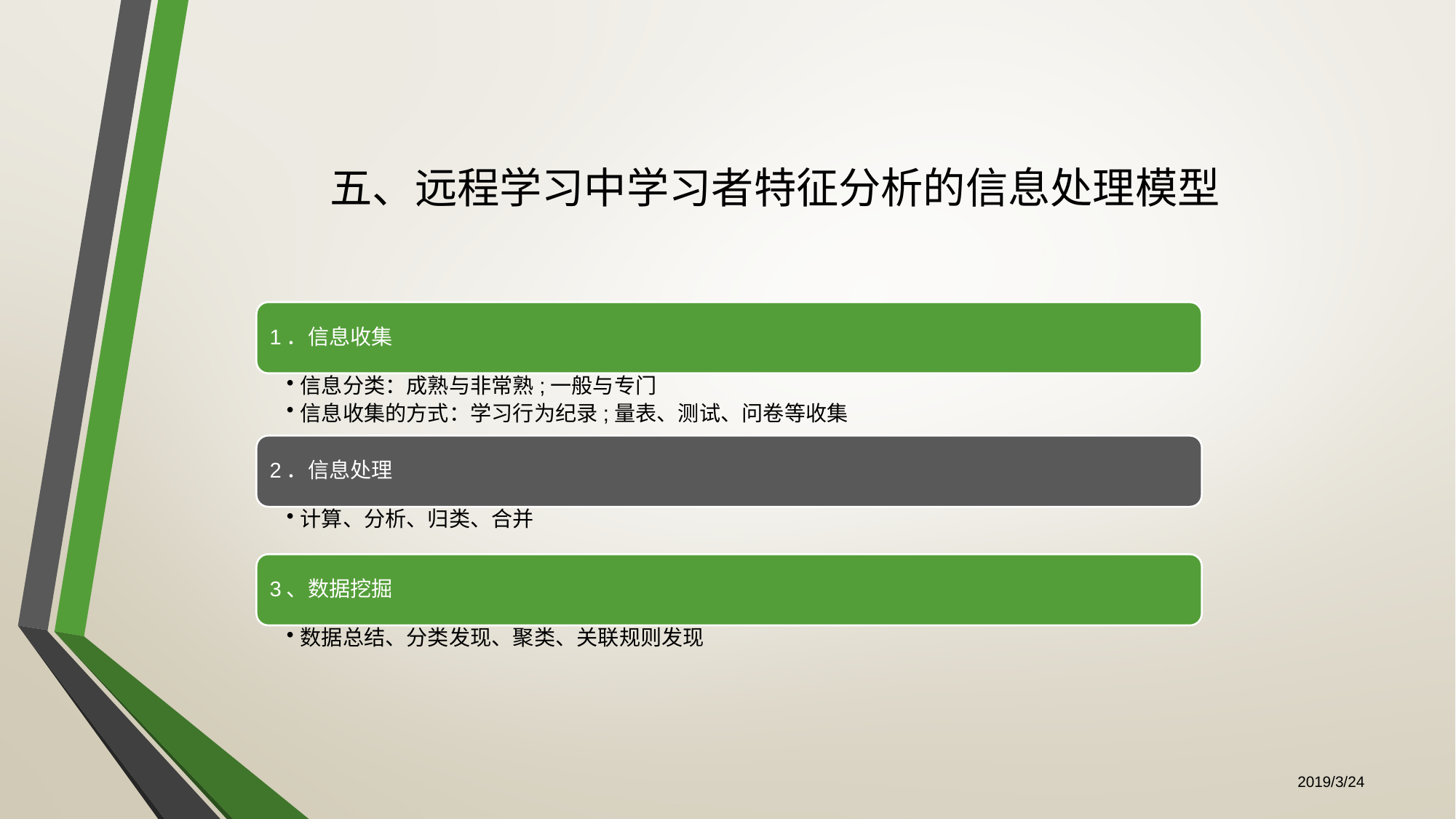

# 五、远程学习中学习者特征分析的信息处理模型
1．信息收集
信息分类：成熟与非常熟;一般与专门
信息收集的方式：学习行为纪录;量表、测试、问卷等收集
2．信息处理
计算、分析、归类、合并
3、数据挖掘
数据总结、分类发现、聚类、关联规则发现
2019/3/24